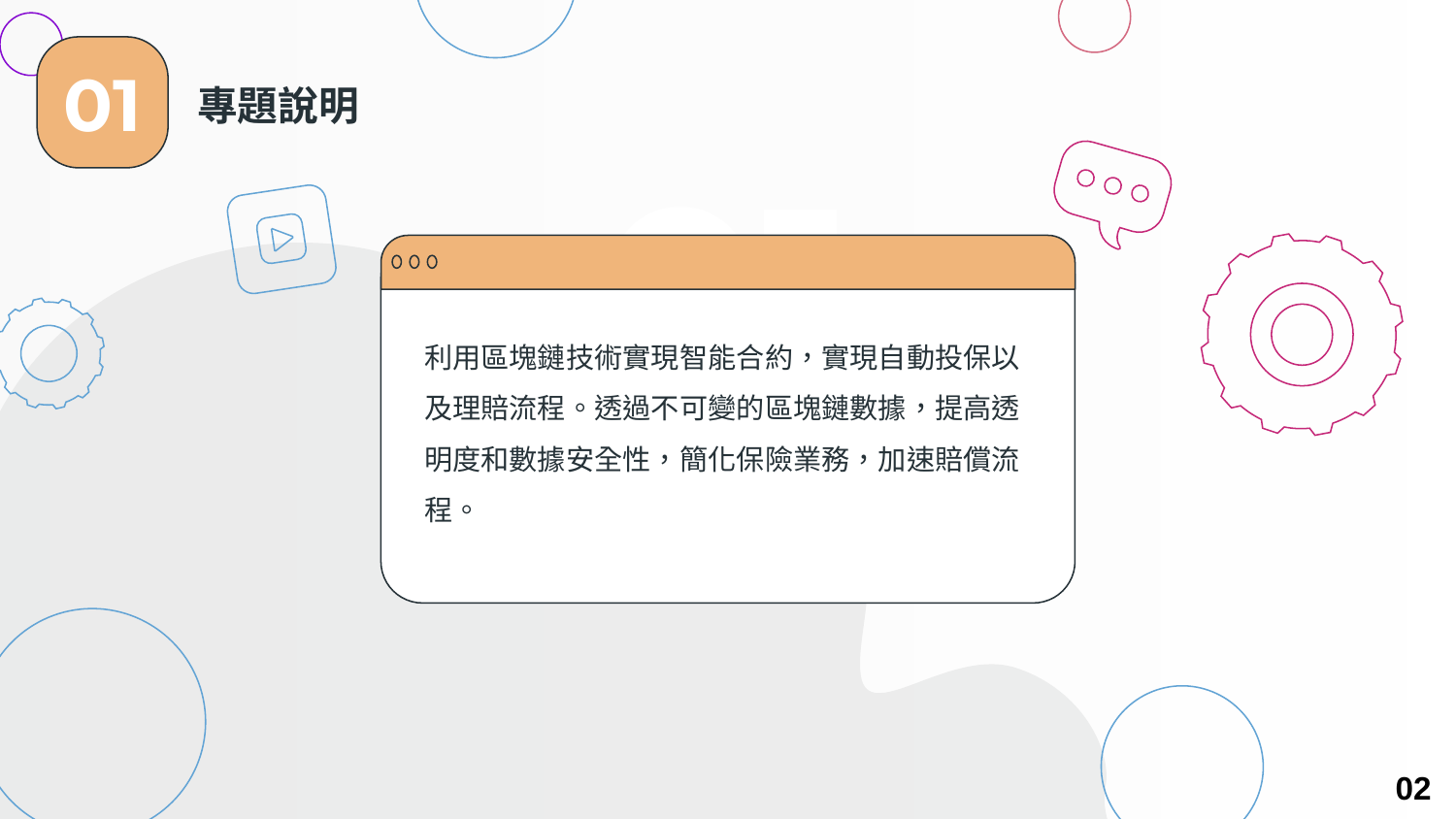

01
# 專題說明

01

利用區塊鏈技術實現智能合約，實現自動投保以及理賠流程。透過不可變的區塊鏈數據，提高透明度和數據安全性，簡化保險業務，加速賠償流程。
02